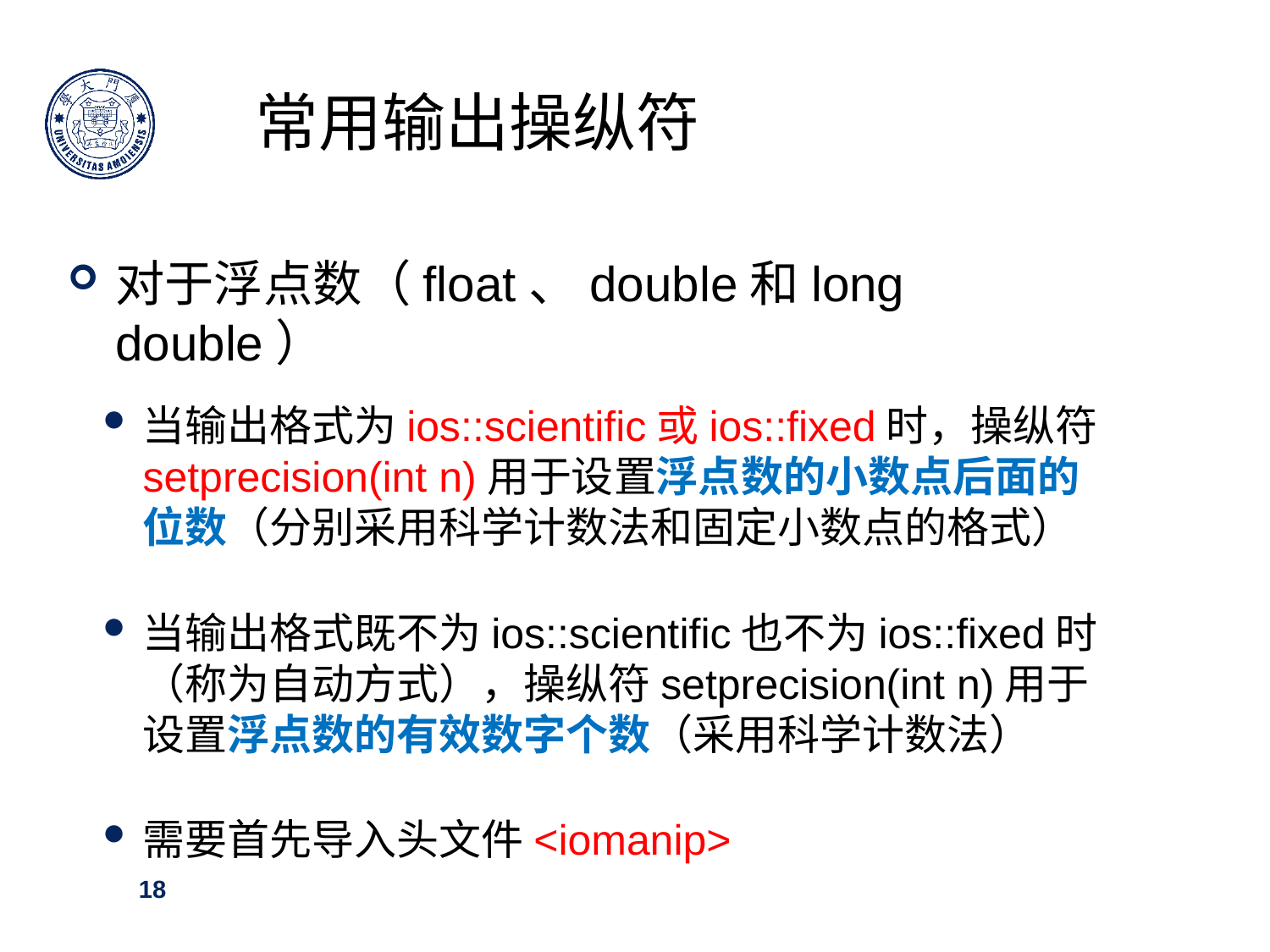

常用输出操纵符
对于浮点数（float、double和long double）

当输出格式为ios::scientific或ios::fixed时，操纵符setprecision(int n)用于设置浮点数的小数点后面的位数（分别采用科学计数法和固定小数点的格式）

当输出格式既不为ios::scientific也不为ios::fixed时（称为自动方式），操纵符setprecision(int n)用于设置浮点数的有效数字个数（采用科学计数法）

需要首先导入头文件<iomanip>

18